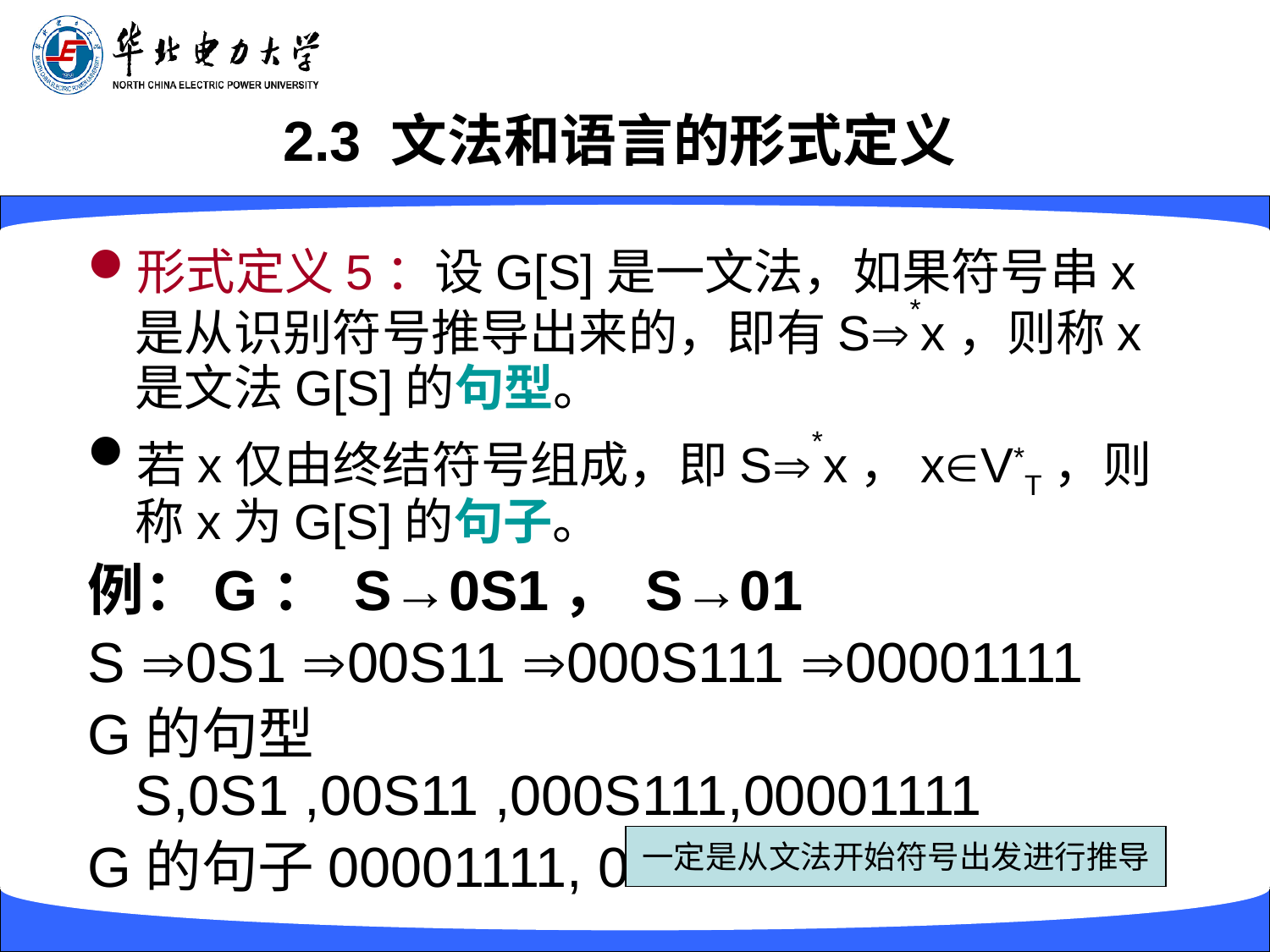

# 2.3 文法和语言的形式定义
形式定义5：设G[S]是一文法，如果符号串x是从识别符号推导出来的，即有S⇒*x，则称x是文法G[S]的句型。
若x仅由终结符号组成，即S⇒*x，x∈V*T，则称x为G[S]的句子。
例：G： S→0S1， S→01
S ⇒0S1 ⇒00S11 ⇒000S111 ⇒00001111
G的句型S,0S1 ,00S11 ,000S111,00001111
G的句子00001111, 01
一定是从文法开始符号出发进行推导